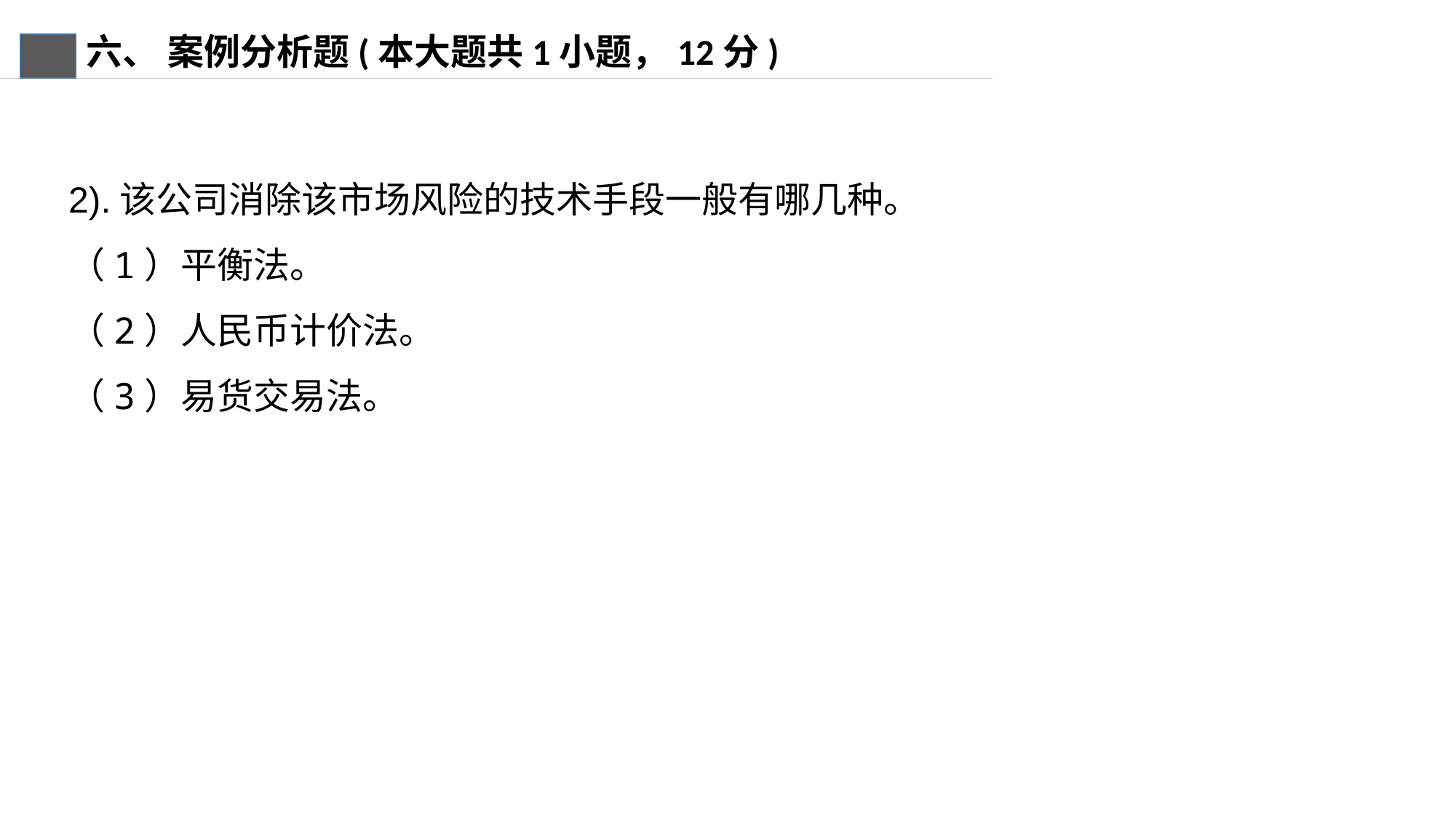

六、 案例分析题(本大题共1小题，12分)

2).该公司消除该市场风险的技术手段一般有哪几种。
（1）平衡法。
（2）人民币计价法。
（3）易货交易法。